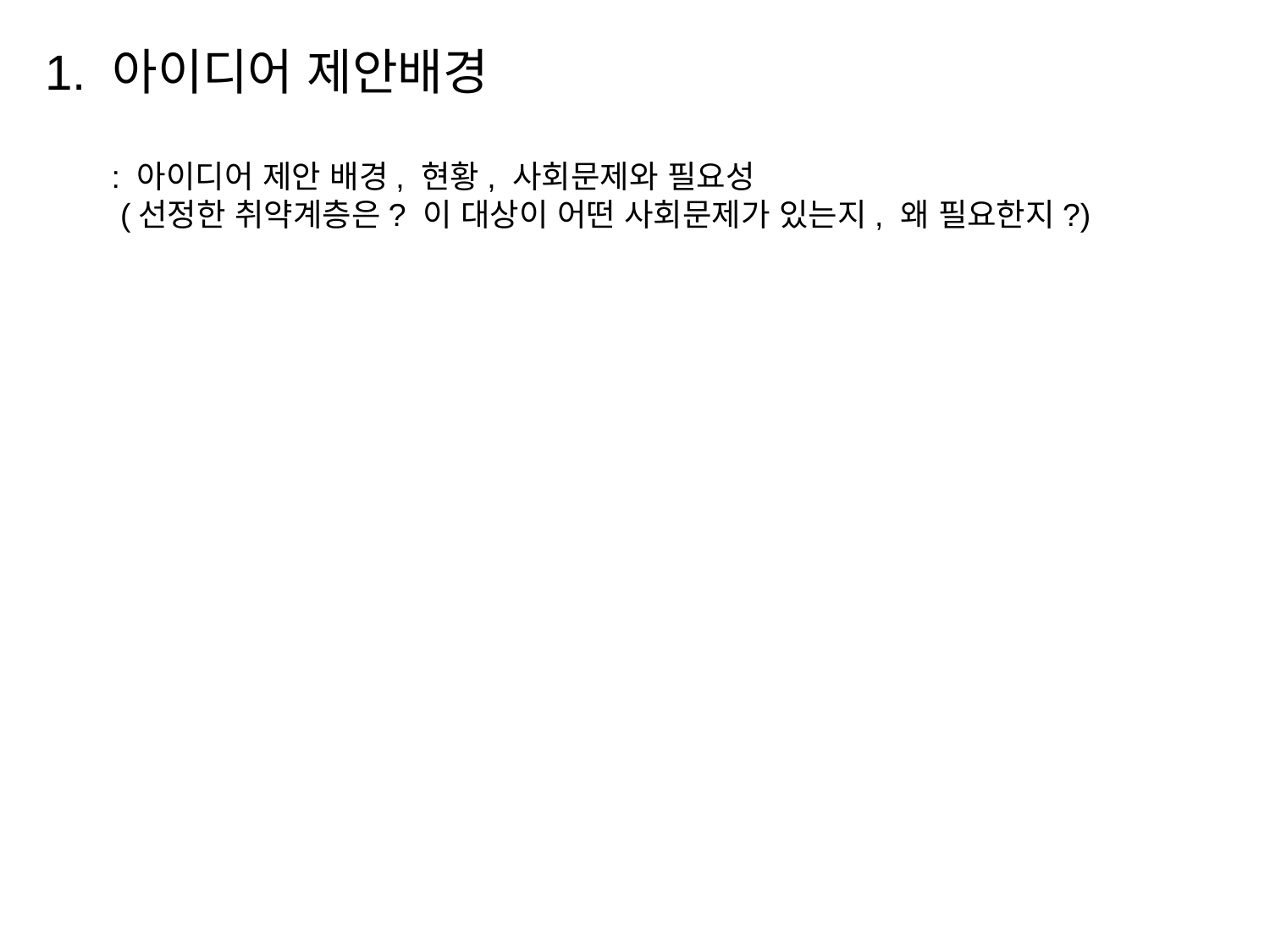

# 1. 아이디어 제안배경
: 아이디어 제안 배경, 현황, 사회문제와 필요성
 (선정한 취약계층은? 이 대상이 어떤 사회문제가 있는지, 왜 필요한지?)